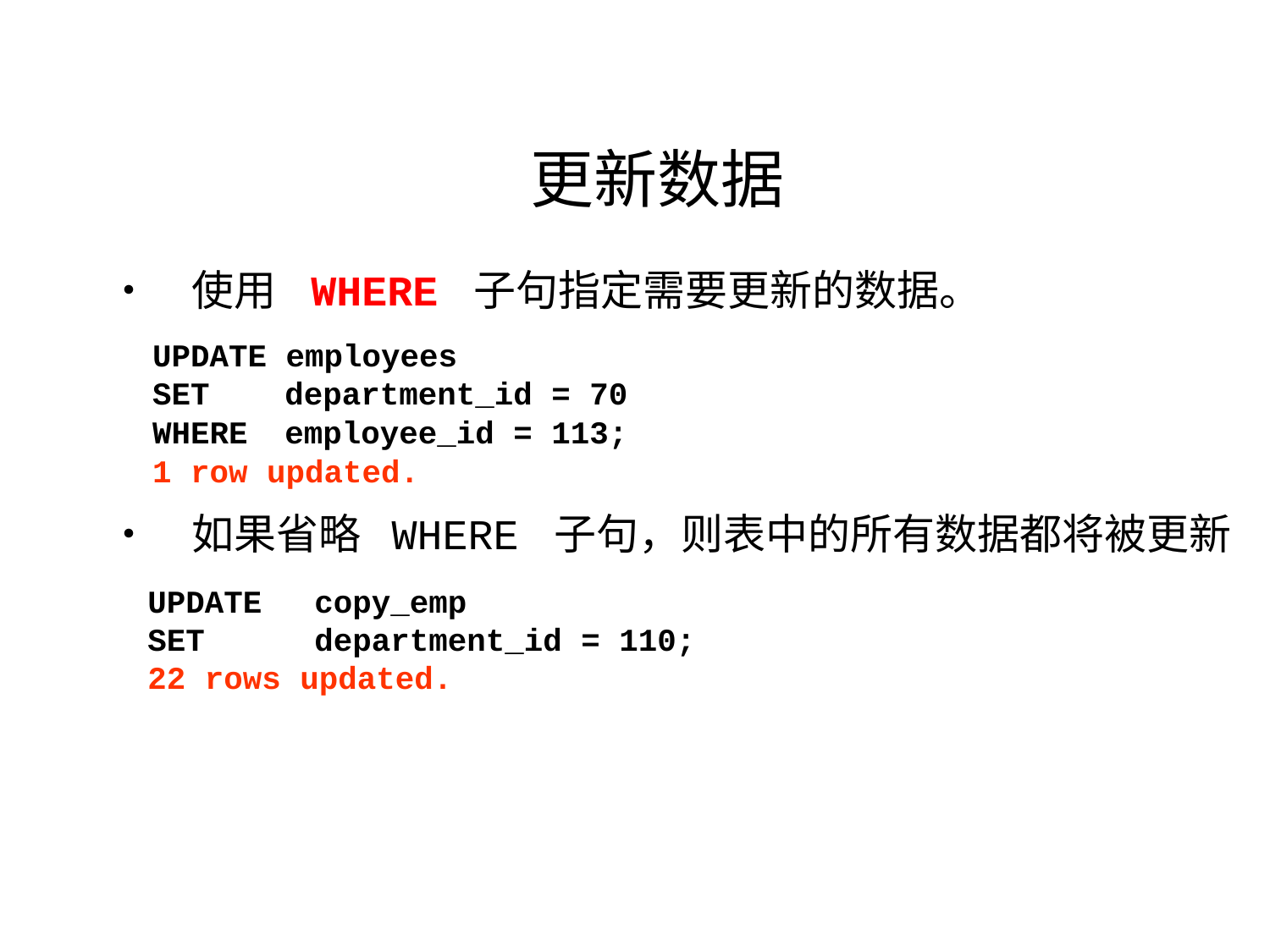

更新数据
• 使用 WHERE 子句指定需要更新的数据。
UPDATE employees
SET department_id = 70
WHERE employee_id = 113;
1 row updated.
• 如果省略 WHERE 子句，则表中的所有数据都将被更新
UPDATE copy_emp
SET
department_id = 110;
22 rows updated.